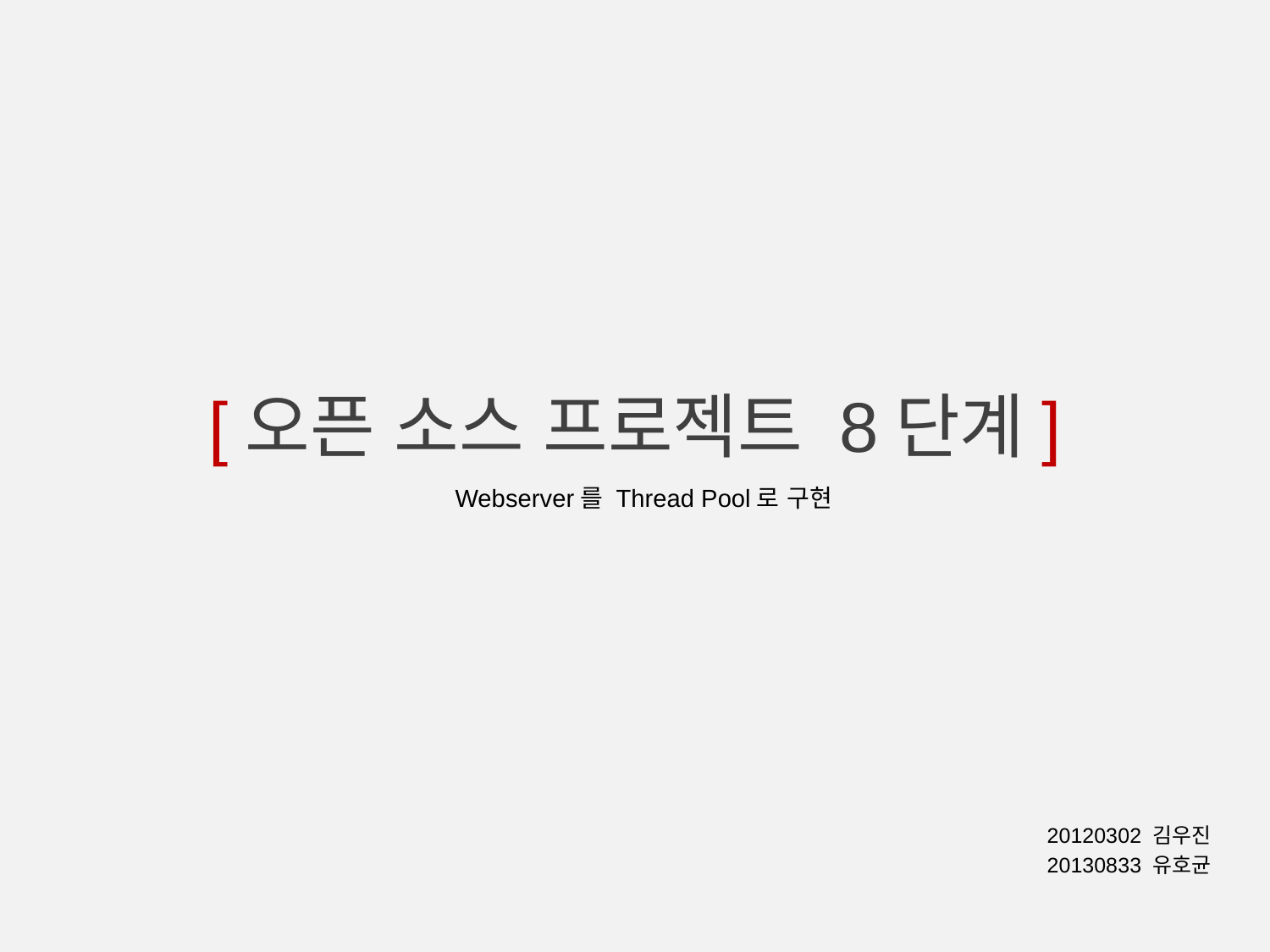

# [오픈 소스 프로젝트 8단계]
Webserver를 Thread Pool로 구현
20120302 김우진
20130833 유호균
1